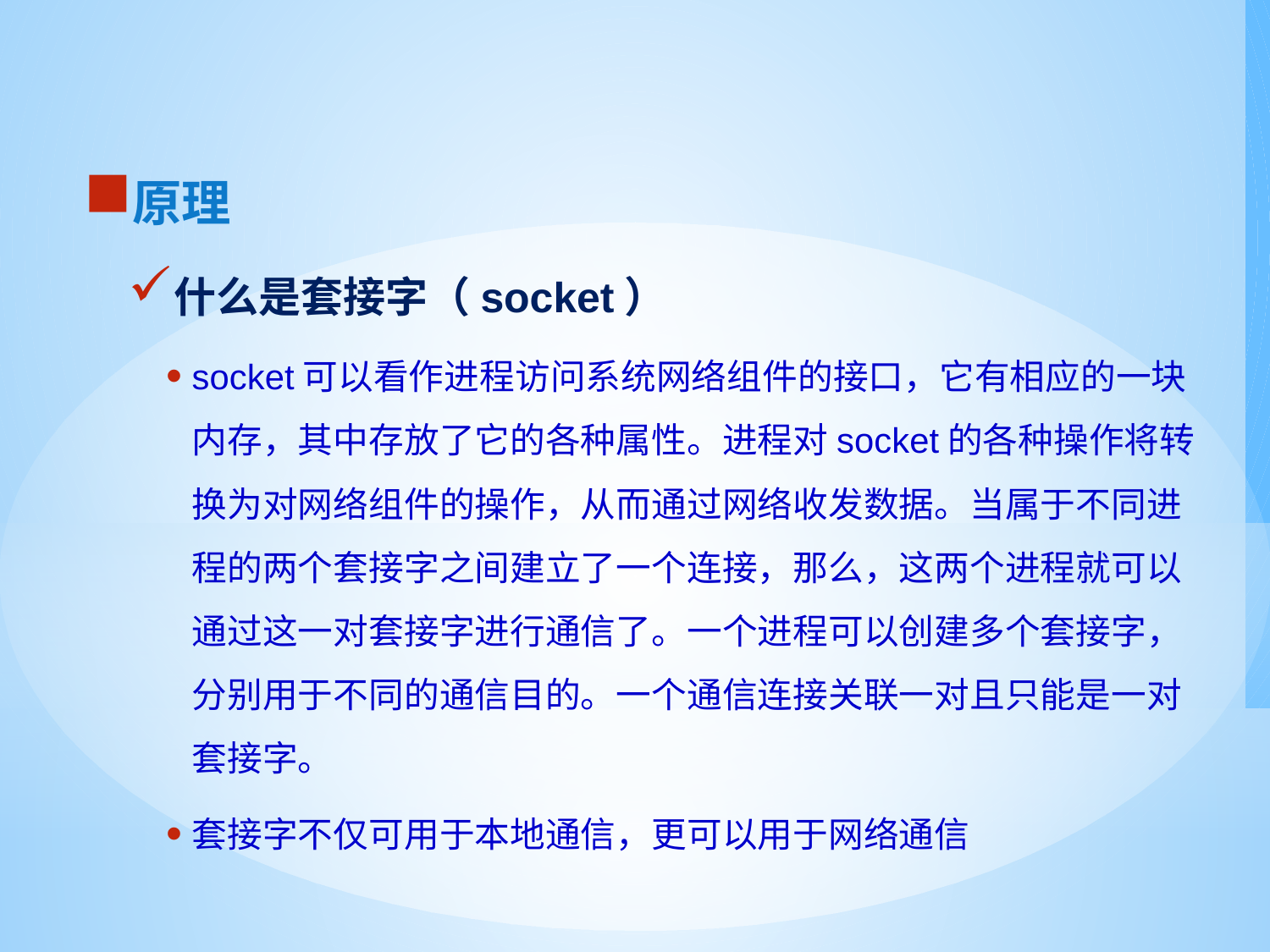

#
原理
什么是套接字（socket）
socket可以看作进程访问系统网络组件的接口，它有相应的一块内存，其中存放了它的各种属性。进程对socket的各种操作将转换为对网络组件的操作，从而通过网络收发数据。当属于不同进程的两个套接字之间建立了一个连接，那么，这两个进程就可以通过这一对套接字进行通信了。一个进程可以创建多个套接字，分别用于不同的通信目的。一个通信连接关联一对且只能是一对套接字。
套接字不仅可用于本地通信，更可以用于网络通信